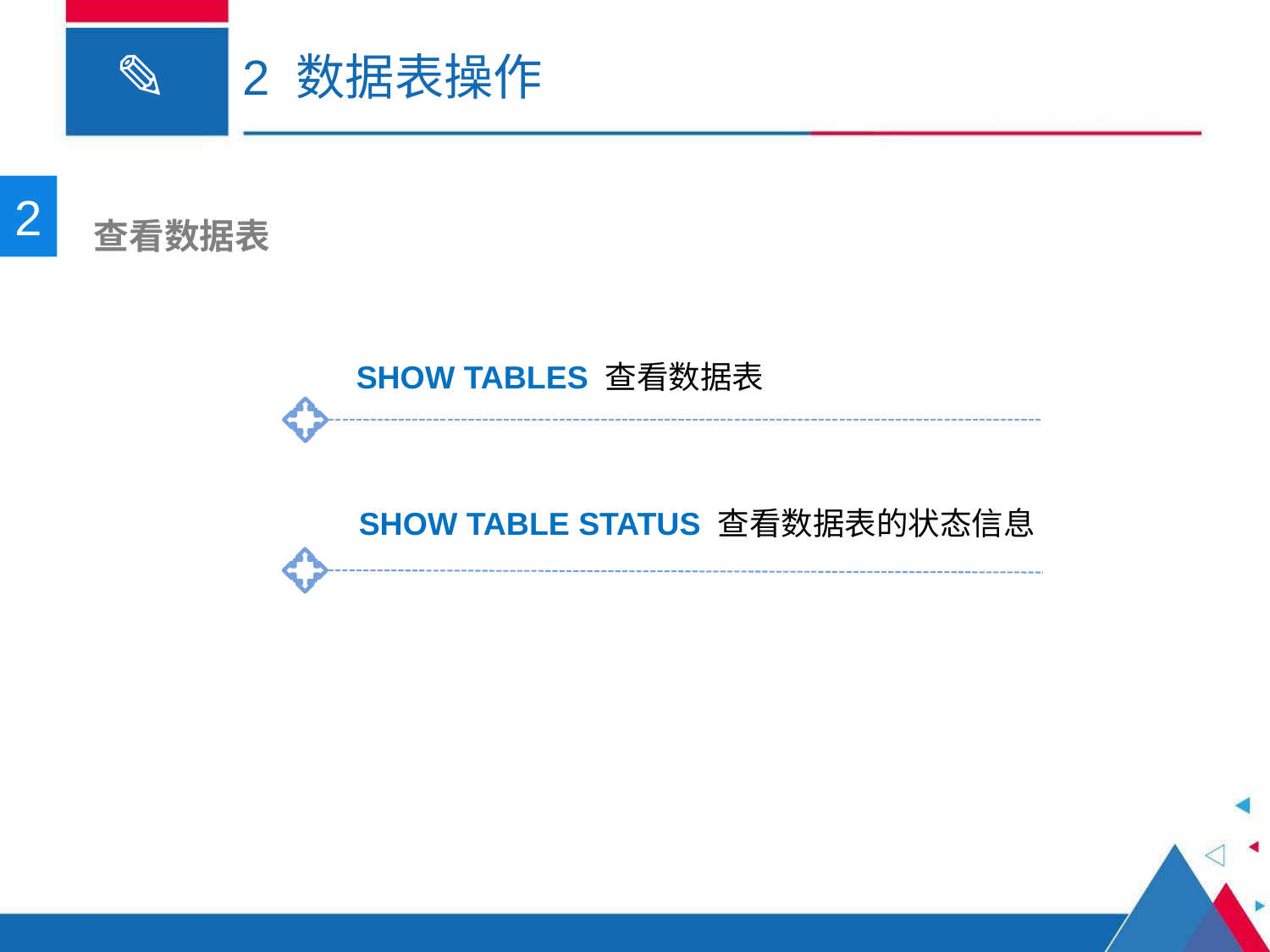

# 2 数据表操作

2
  查看数据表
SHOW TABLES 查看数据表

SHOW TABLE STATUS 查看数据表的状态信息